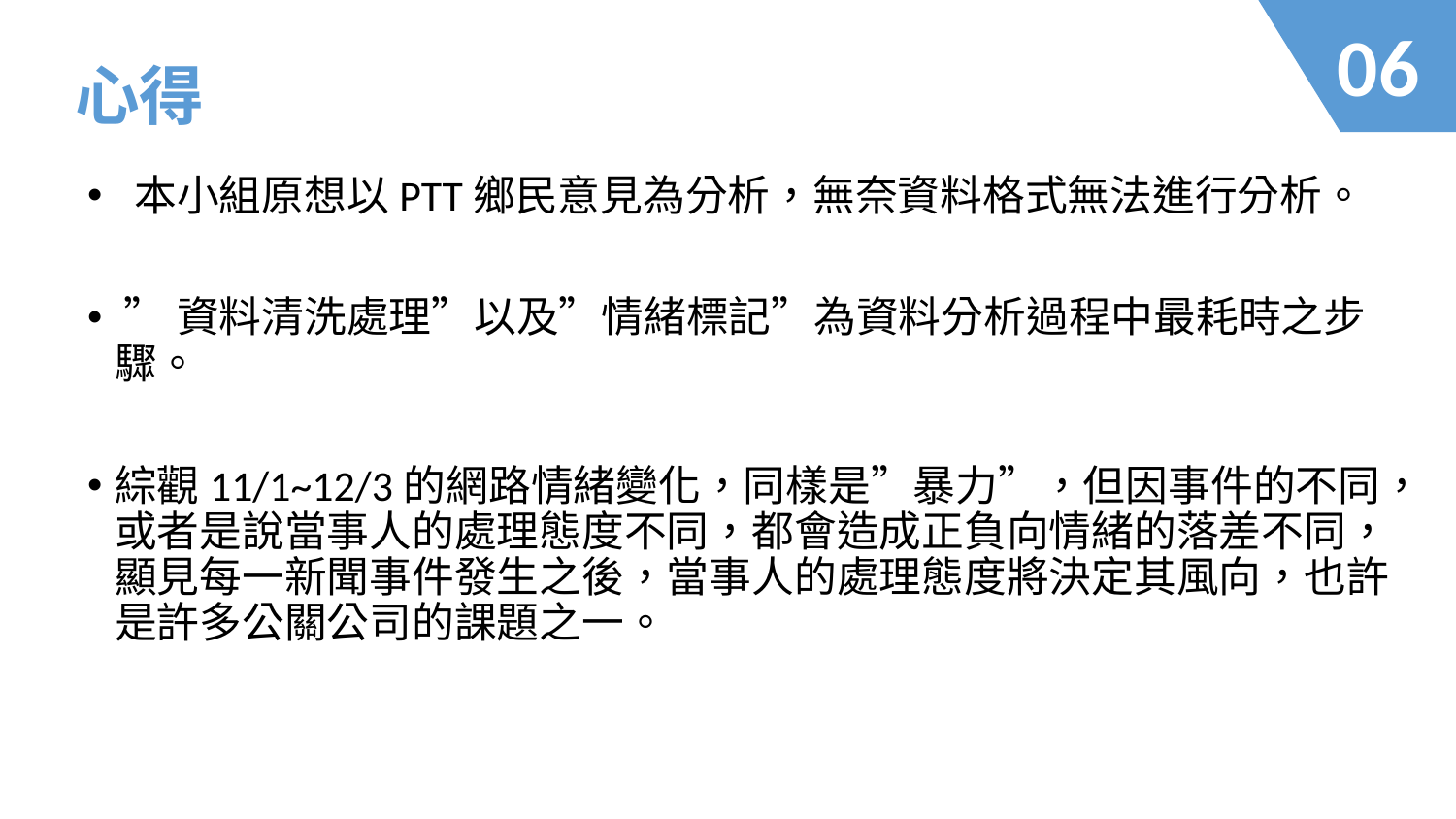

06
心得
 本小組原想以PTT鄉民意見為分析，無奈資料格式無法進行分析。

 ”資料清洗處理”以及”情緒標記”為資料分析過程中最耗時之步驟。

綜觀11/1~12/3的網路情緒變化，同樣是”暴力”，但因事件的不同，或者是說當事人的處理態度不同，都會造成正負向情緒的落差不同，顯見每一新聞事件發生之後，當事人的處理態度將決定其風向，也許是許多公關公司的課題之一。